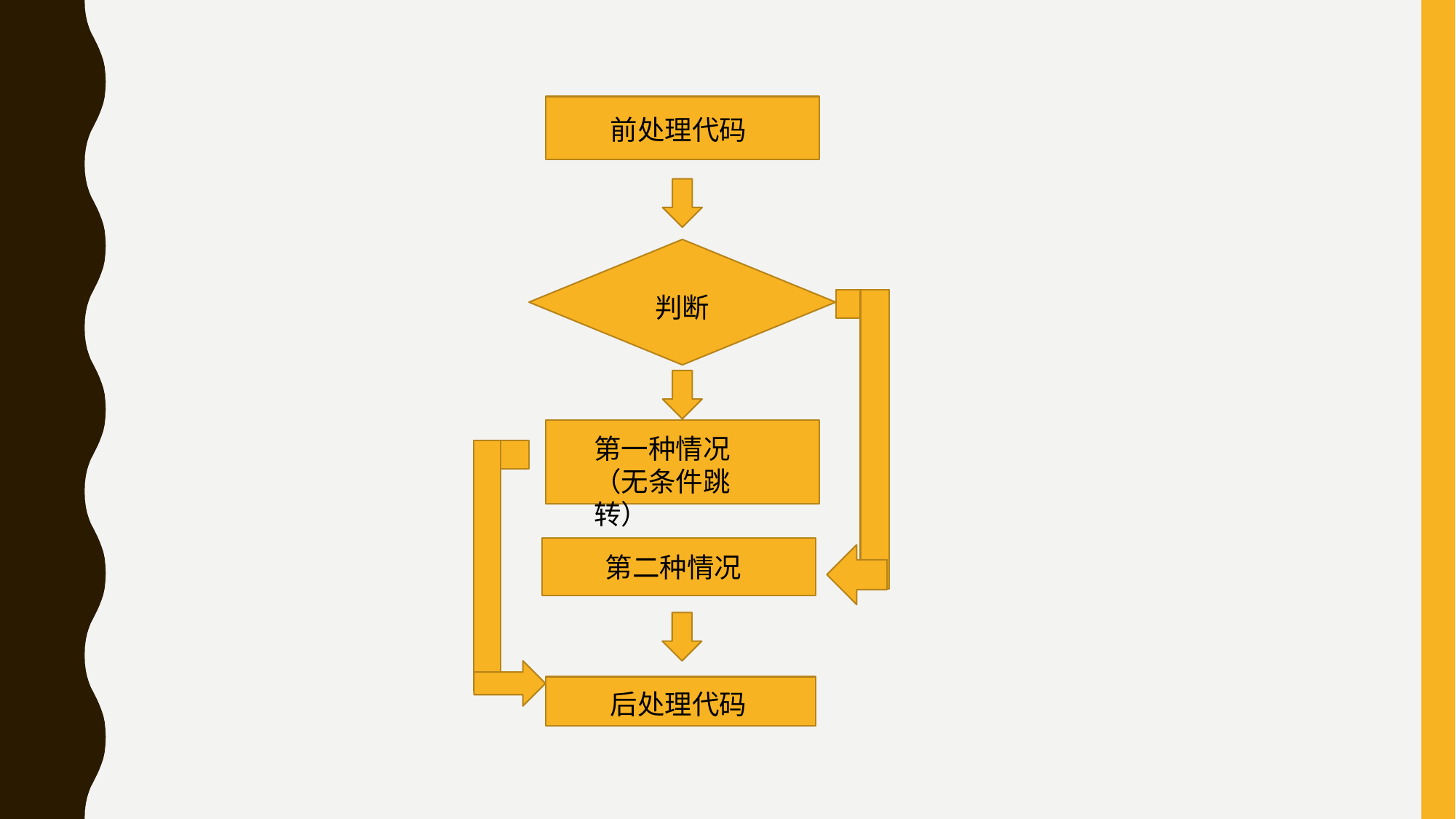

前处理代码

判断

第一种情况（无条件跳转）
未跳转代码

第二种情况

后处理代码